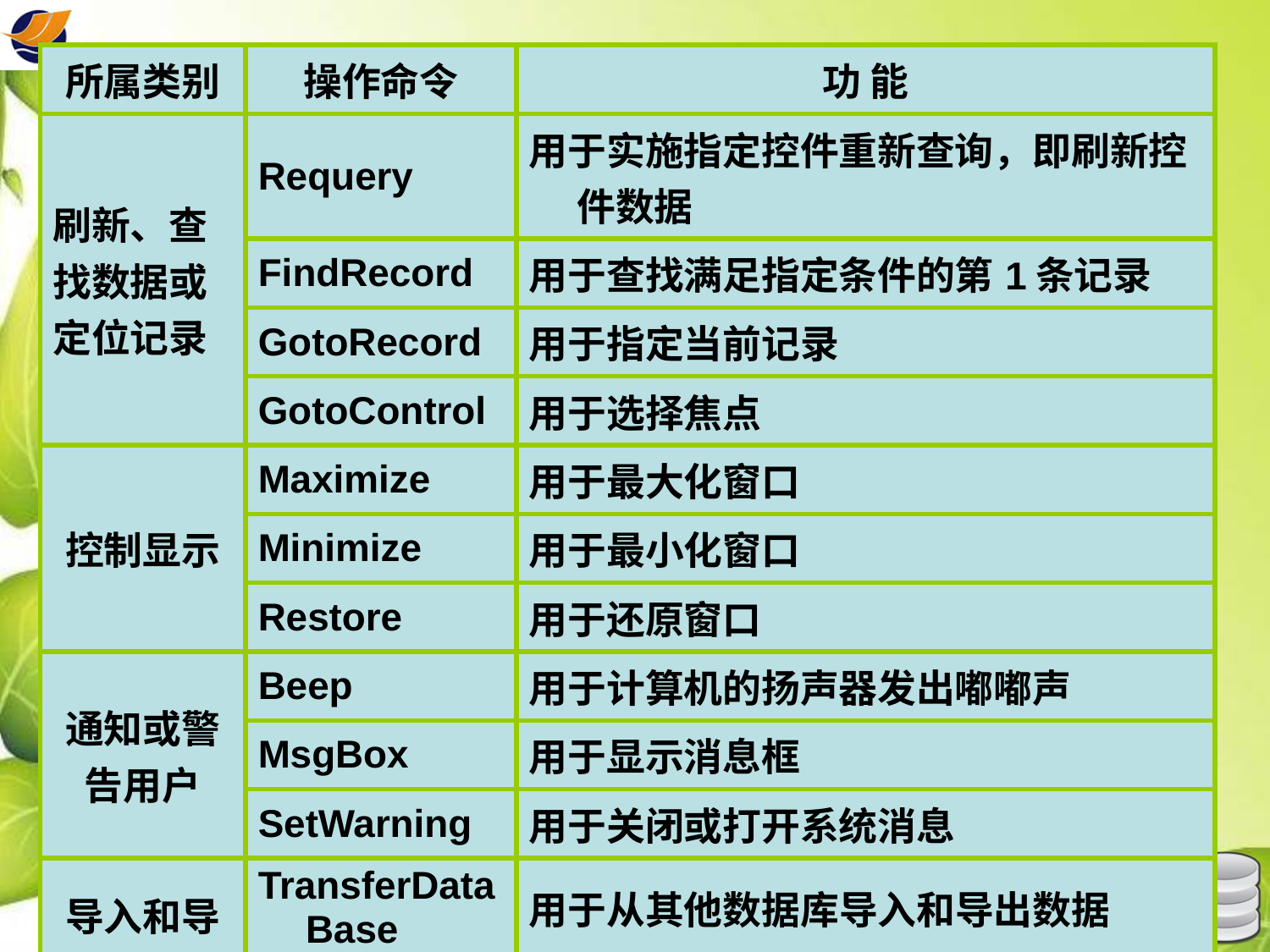

| 所属类别 | 操作命令 | 功 能 |
| --- | --- | --- |
| 刷新、查找数据或定位记录 | Requery | 用于实施指定控件重新查询，即刷新控件数据 |
|  | FindRecord | 用于查找满足指定条件的第1条记录 |
|  | GotoRecord | 用于指定当前记录 |
|  | GotoControl | 用于选择焦点 |
| 控制显示 | Maximize | 用于最大化窗口 |
|  | Minimize | 用于最小化窗口 |
|  | Restore | 用于还原窗口 |
| 通知或警告用户 | Beep | 用于计算机的扬声器发出嘟嘟声 |
|  | MsgBox | 用于显示消息框 |
|  | SetWarning | 用于关闭或打开系统消息 |
| 导入和导出数据 | TransferDataBase | 用于从其他数据库导入和导出数据 |
|  | TransferText | 用于从文本文件导入和导出数据 |